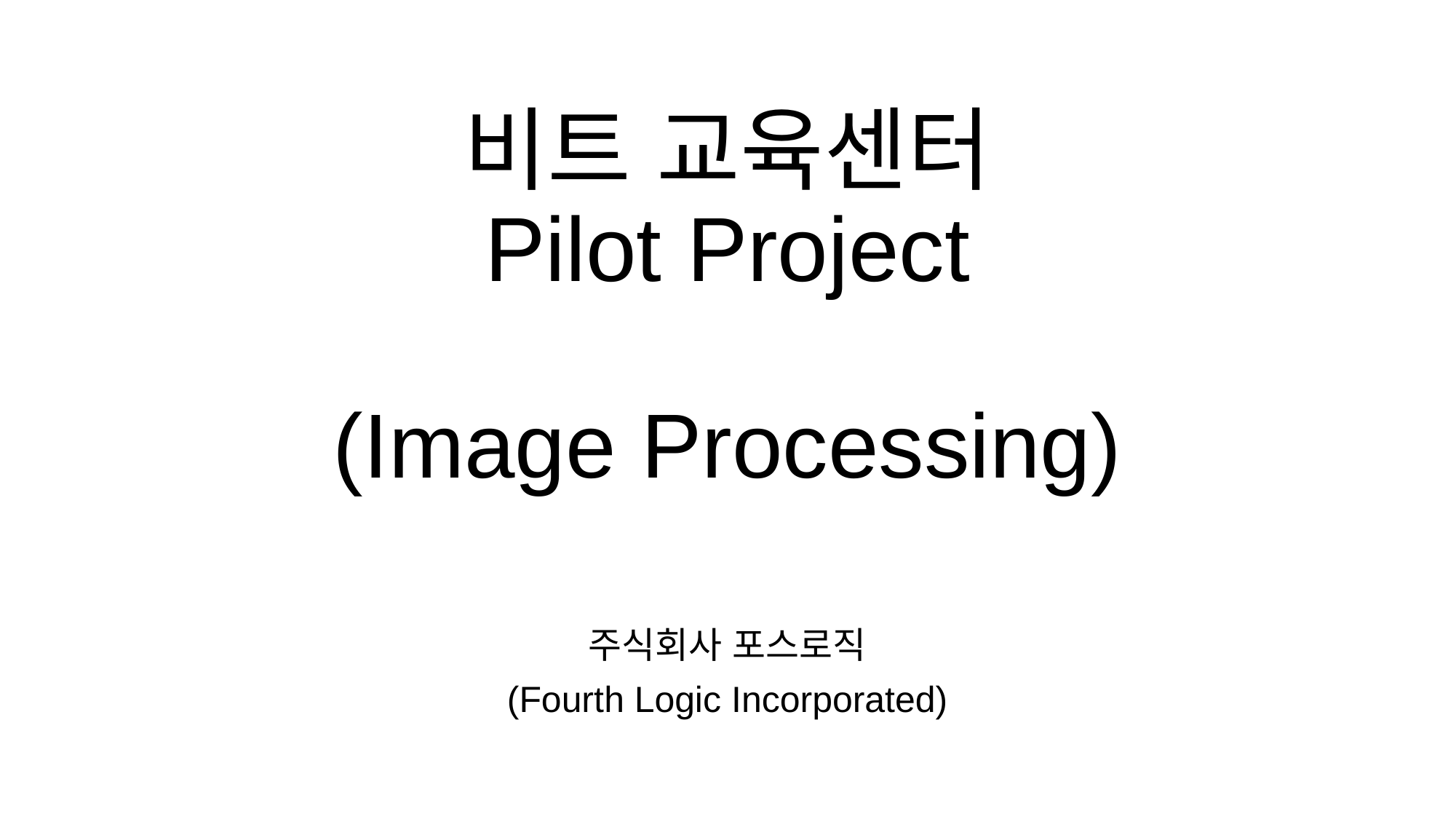

# 비트 교육센터 Pilot Project (Image Processing)
주식회사 포스로직
(Fourth Logic Incorporated)